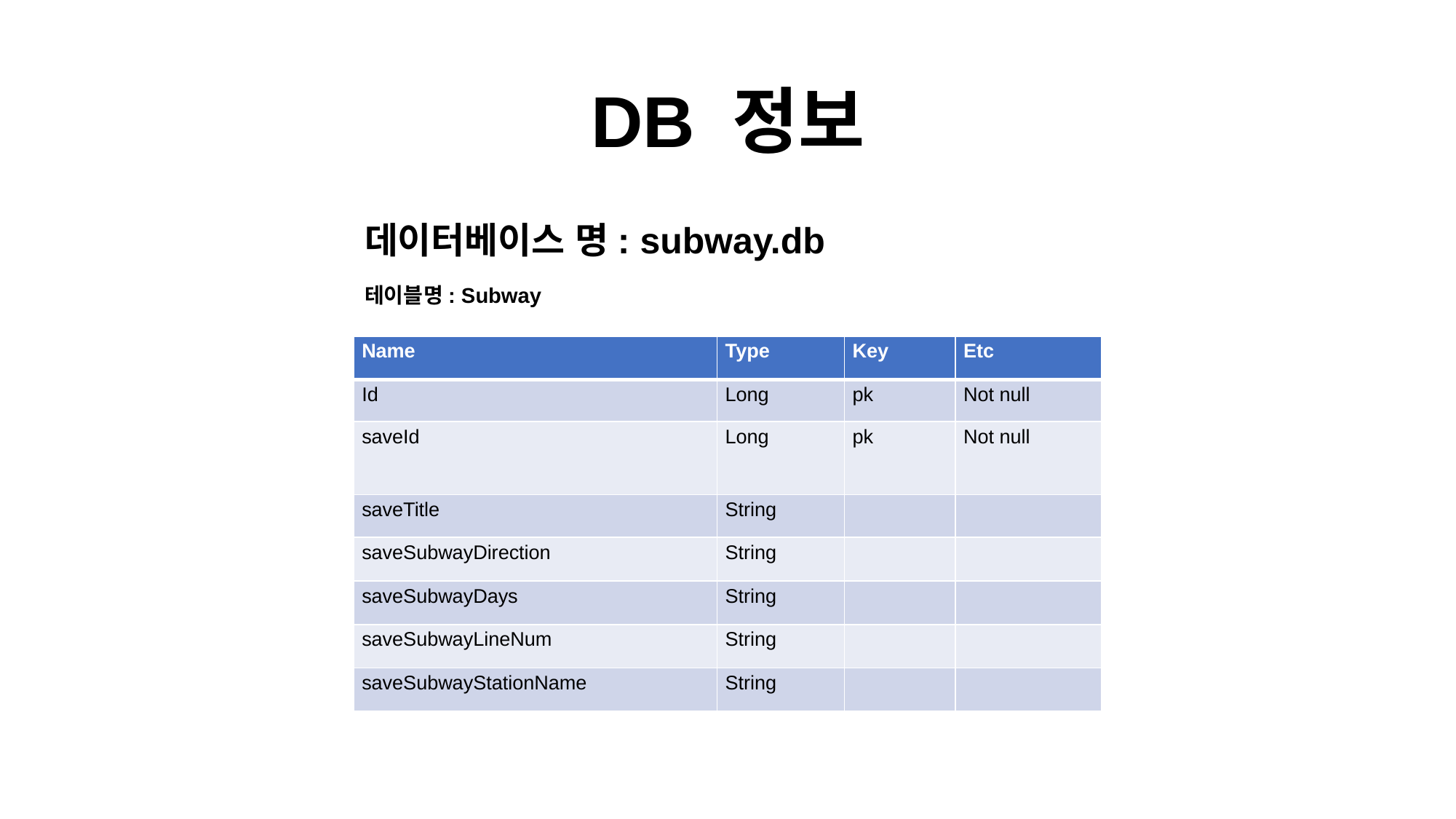

# DB 정보
데이터베이스 명: subway.db
테이블명: Subway
| Name | Type | Key | Etc |
| --- | --- | --- | --- |
| Id | Long | pk | Not null |
| saveId | Long | pk | Not null |
| saveTitle | String |  |  |
| saveSubwayDirection | String |  |  |
| saveSubwayDays | String |  |  |
| saveSubwayLineNum | String |  |  |
| saveSubwayStationName | String |  |  |